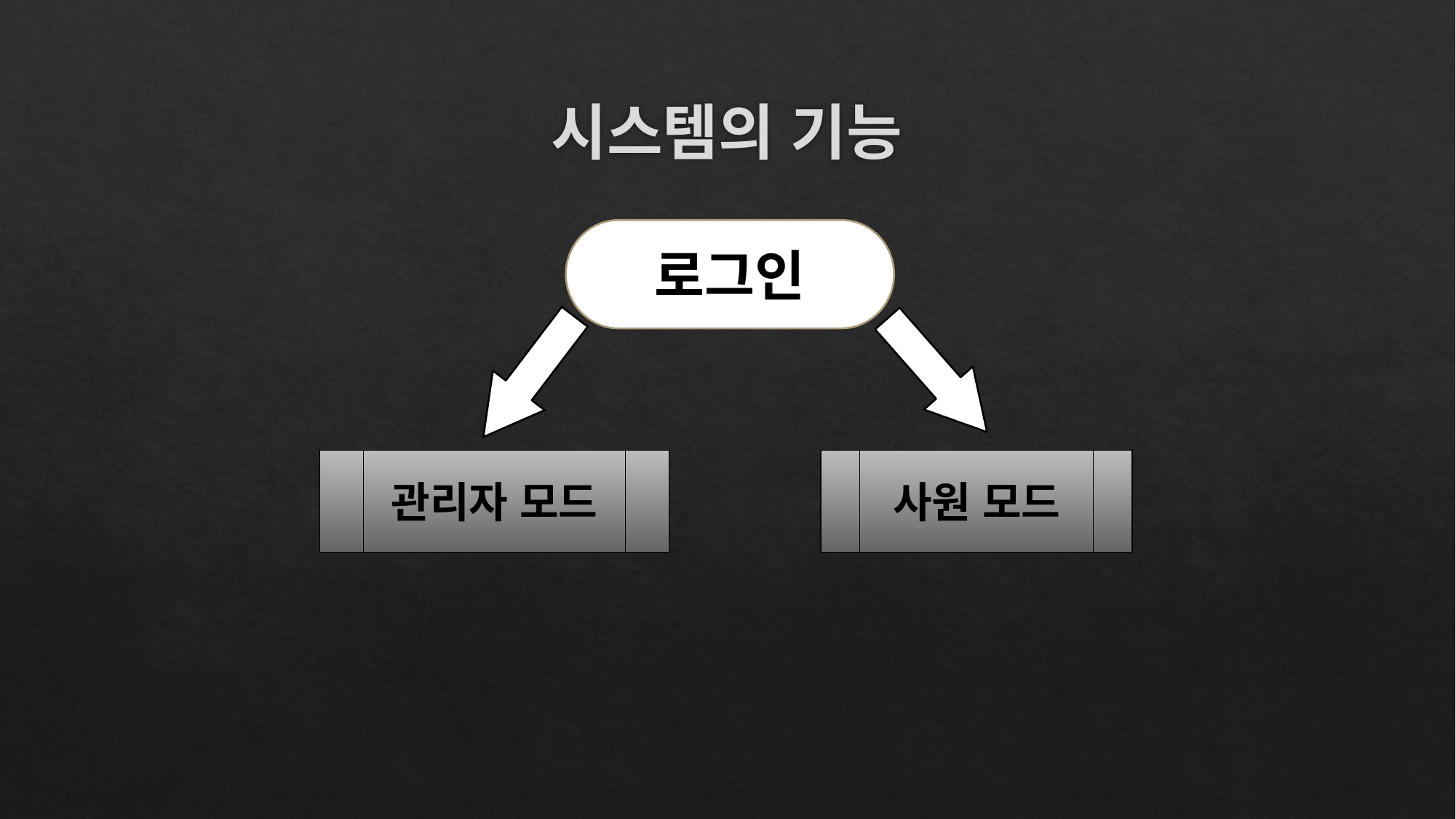

# 시스템의 기능
로그인

사원 모드
관리자 모드